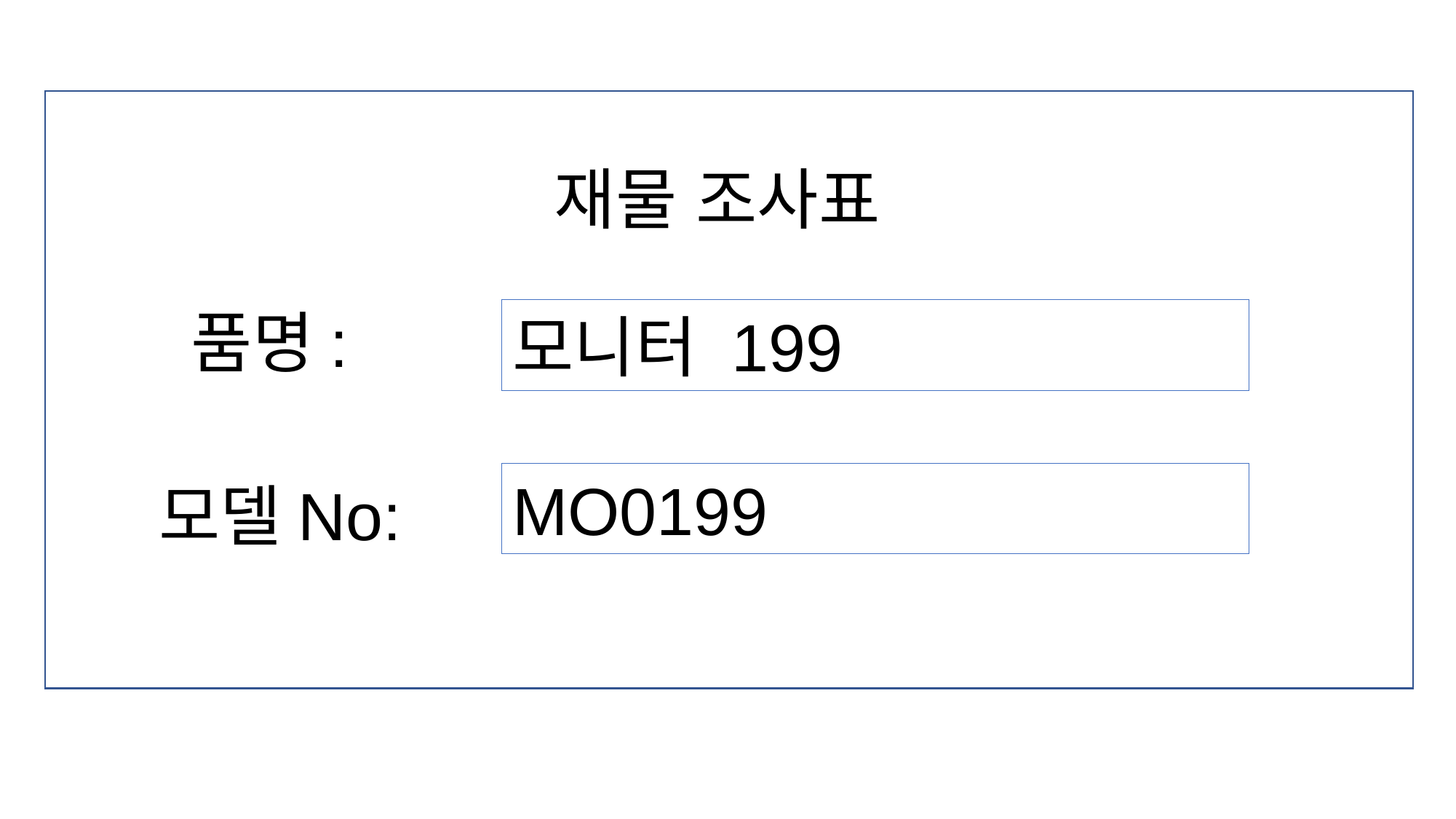

재물 조사표
품명:
모니터 199
MO0199
모델No: